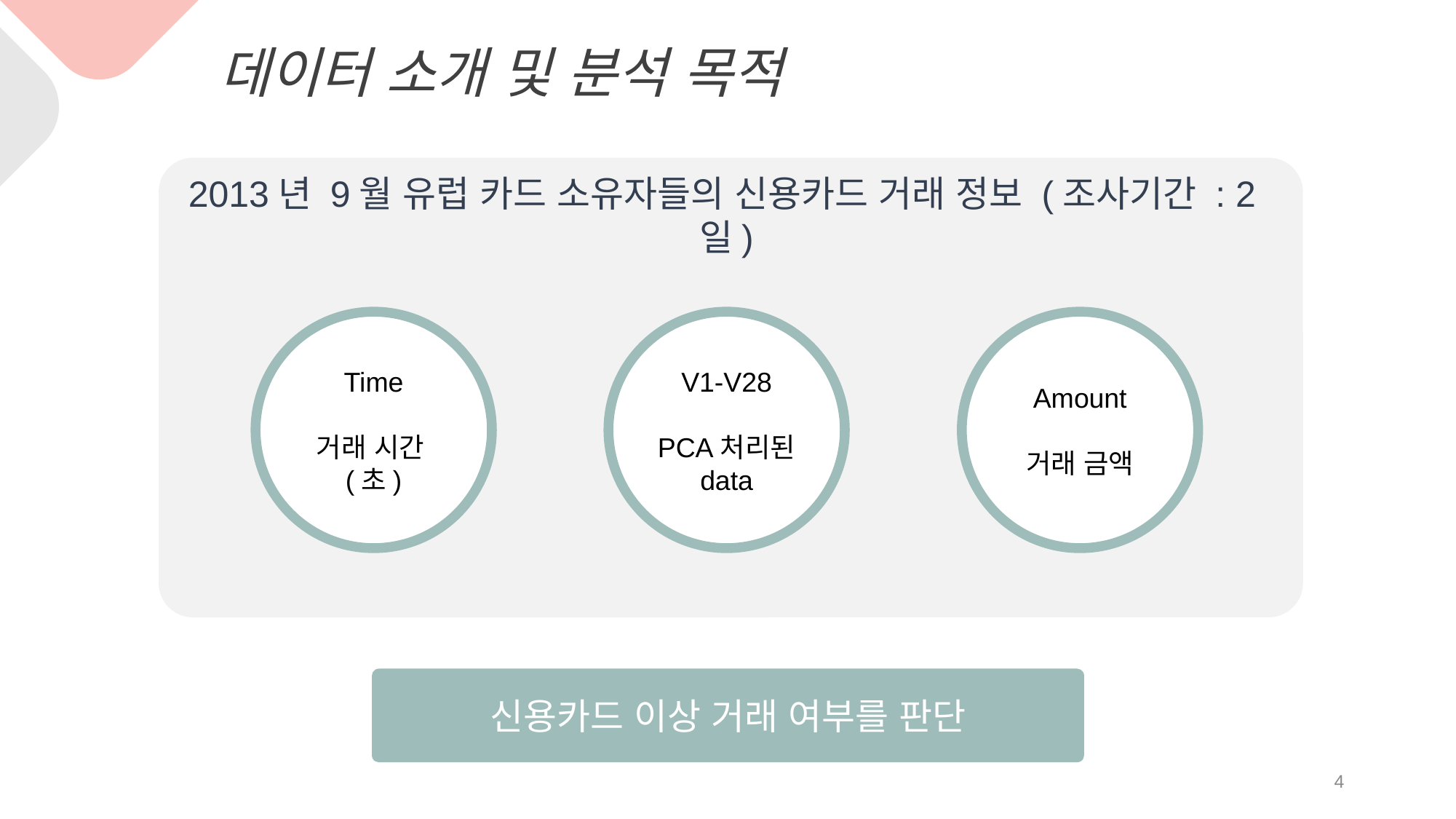

데이터 소개 및 분석 목적

2013년 9월 유럽 카드 소유자들의 신용카드 거래 정보 (조사기간 : 2일)
Time

거래 시간(초)
V1-V28

PCA처리된 data
Amount

거래 금액
신용카드 이상 거래 여부를 판단
4